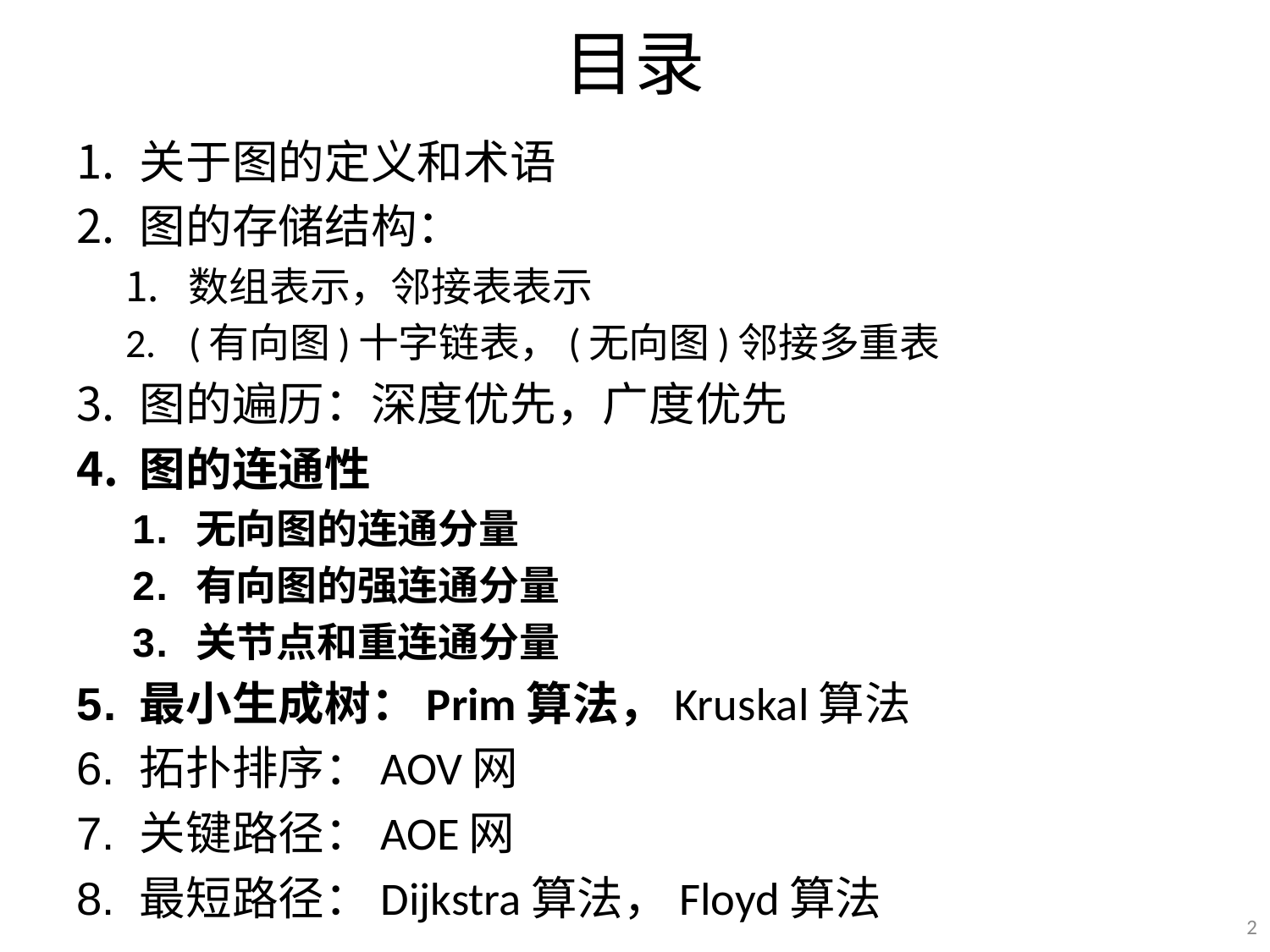

# 目录
关于图的定义和术语
图的存储结构：
数组表示，邻接表表示
(有向图)十字链表，(无向图)邻接多重表
图的遍历：深度优先，广度优先
图的连通性
无向图的连通分量
有向图的强连通分量
关节点和重连通分量
最小生成树：Prim算法，Kruskal算法
拓扑排序：AOV网
关键路径：AOE网
最短路径：Dijkstra算法，Floyd算法

2